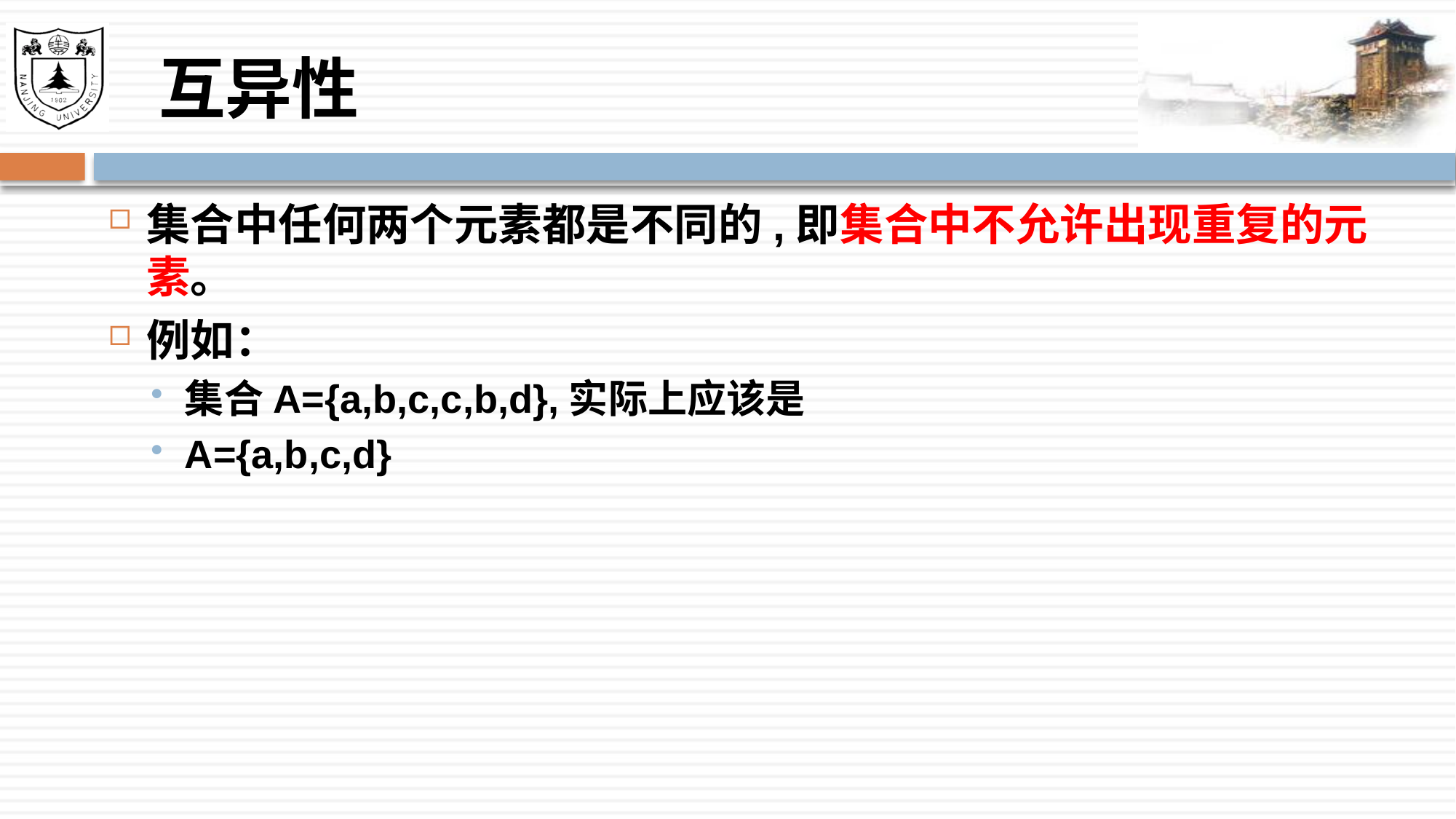

# 互异性
集合中任何两个元素都是不同的,即集合中不允许出现重复的元素。
例如：
集合A={a,b,c,c,b,d},实际上应该是
A={a,b,c,d}